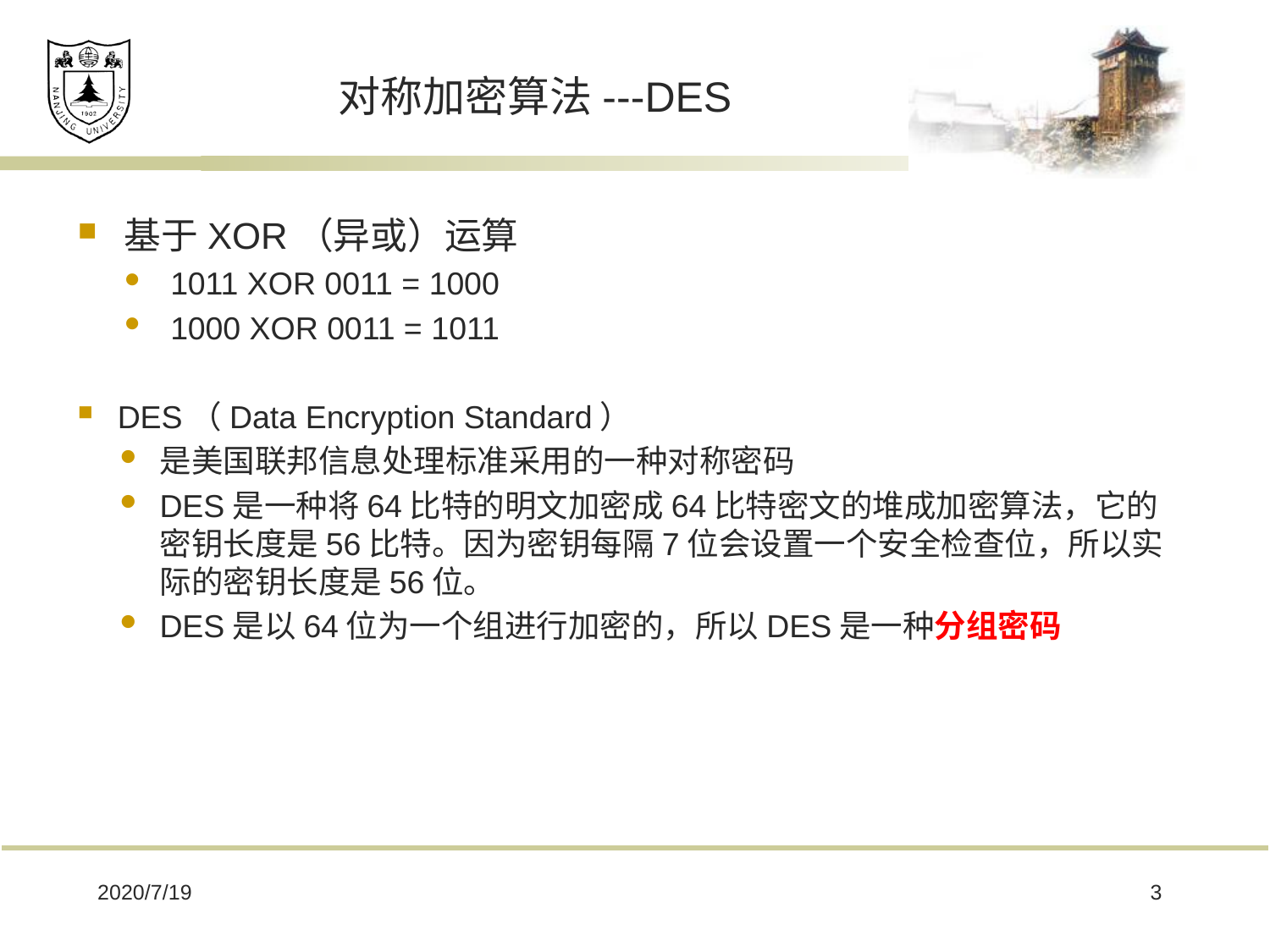

# 对称加密算法---DES
基于XOR（异或）运算
1011 XOR 0011 = 1000
1000 XOR 0011 = 1011

DES（Data Encryption Standard）
是美国联邦信息处理标准采用的一种对称密码
DES是一种将64比特的明文加密成64比特密文的堆成加密算法，它的密钥长度是56比特。因为密钥每隔7位会设置一个安全检查位，所以实际的密钥长度是56位。
DES是以64位为一个组进行加密的，所以DES是一种分组密码

2020/7/19
3